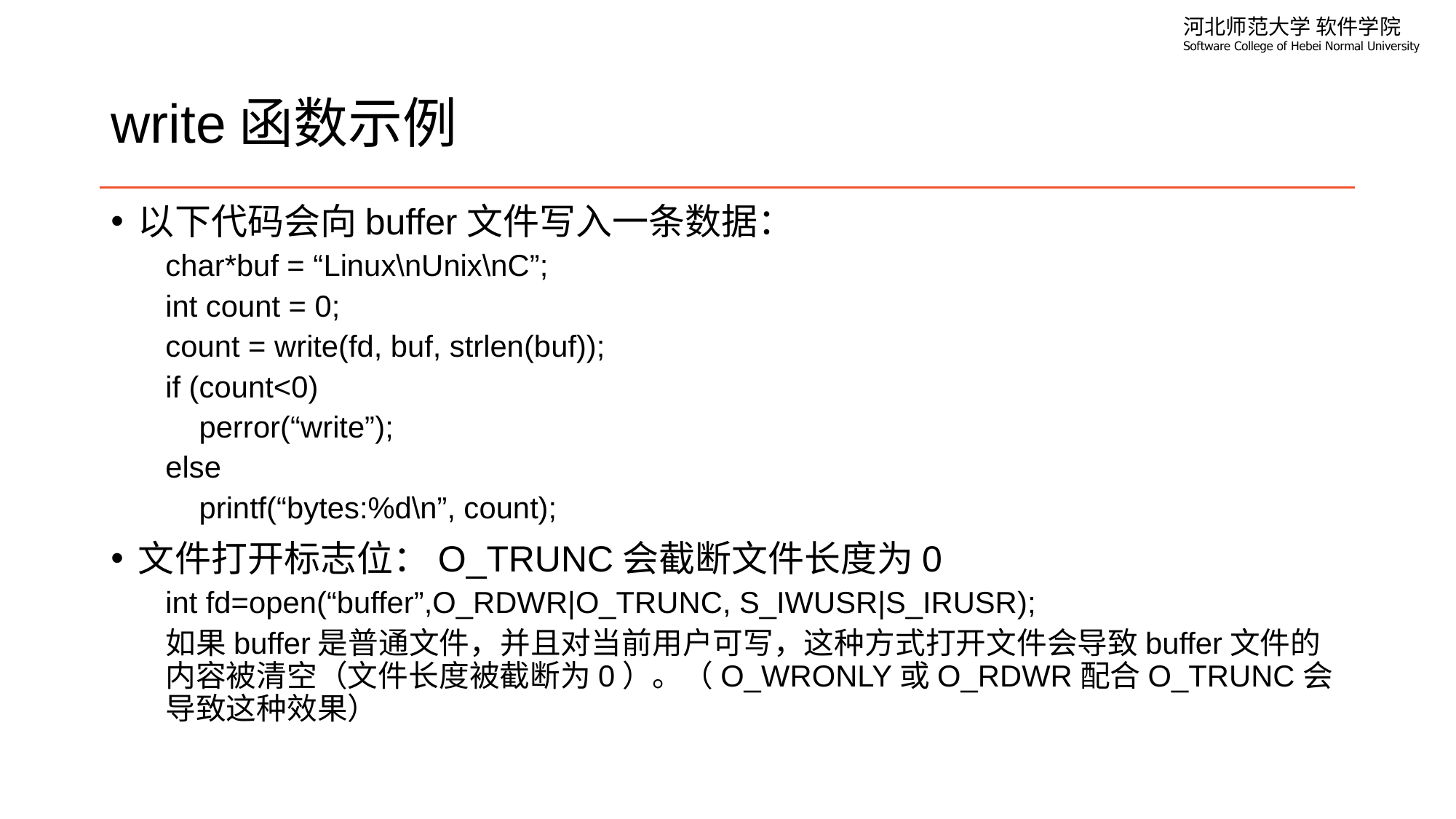

# write函数示例
以下代码会向buffer文件写入一条数据：
char*buf = “Linux\nUnix\nC”;
int count = 0;
count = write(fd, buf, strlen(buf));
if (count<0)
    perror(“write”);
else
    printf(“bytes:%d\n”, count);
文件打开标志位：O_TRUNC会截断文件长度为0
int fd=open(“buffer”,O_RDWR|O_TRUNC, S_IWUSR|S_IRUSR);
如果buffer是普通文件，并且对当前用户可写，这种方式打开文件会导致buffer文件的内容被清空（文件长度被截断为0）。（O_WRONLY或O_RDWR配合O_TRUNC会导致这种效果）